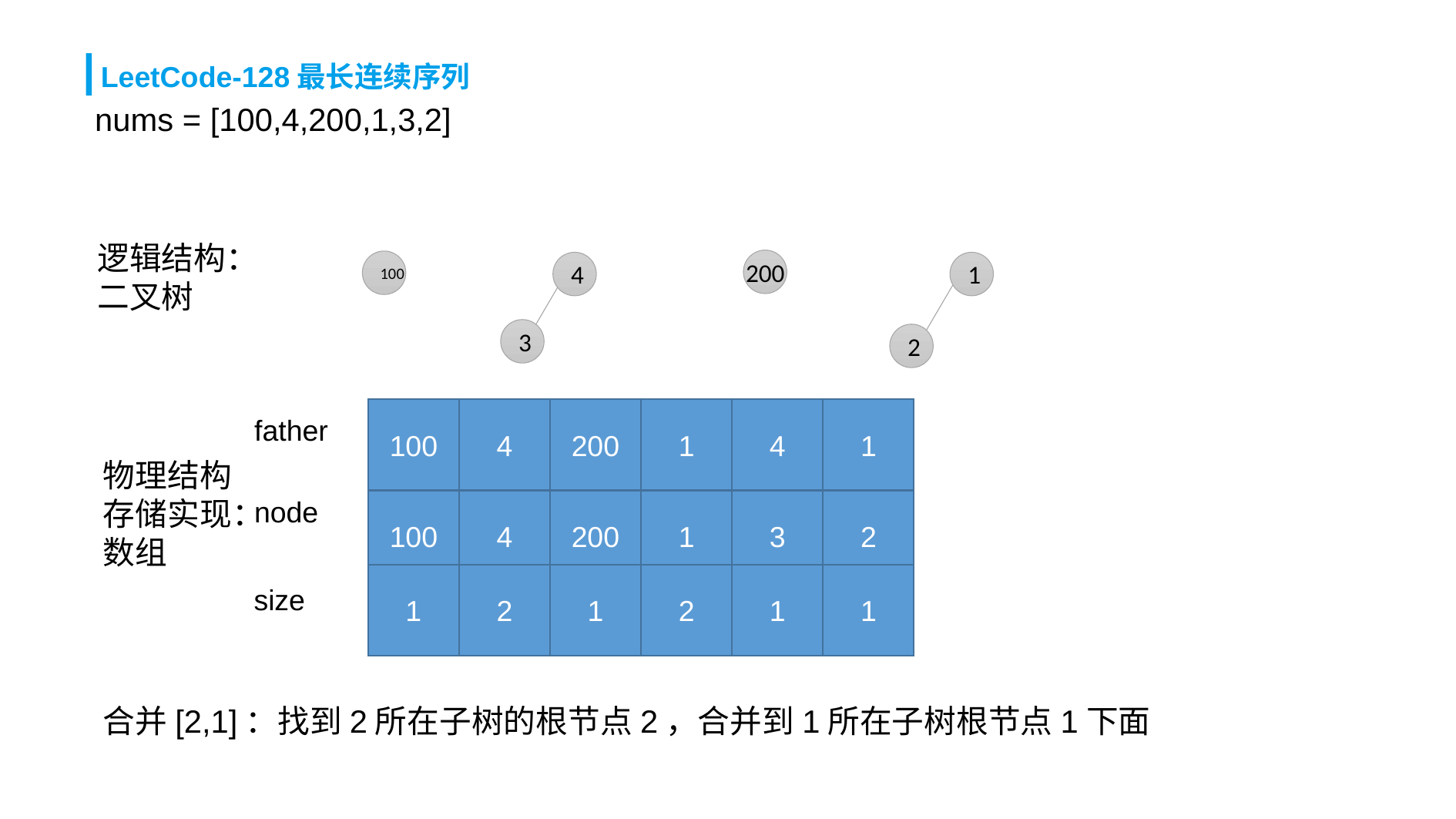

LeetCode-128最长连续序列

nums = [100,4,200,1,3,2]

逻辑结构：二叉树
200
100
4
1
3
2
100
4
200
1
4
1
father
物理结构存储实现：数组
node
100
4
200
1
3
2
1
2
1
2
1
1
size
合并[2,1]：找到2所在子树的根节点2，合并到1所在子树根节点1下面